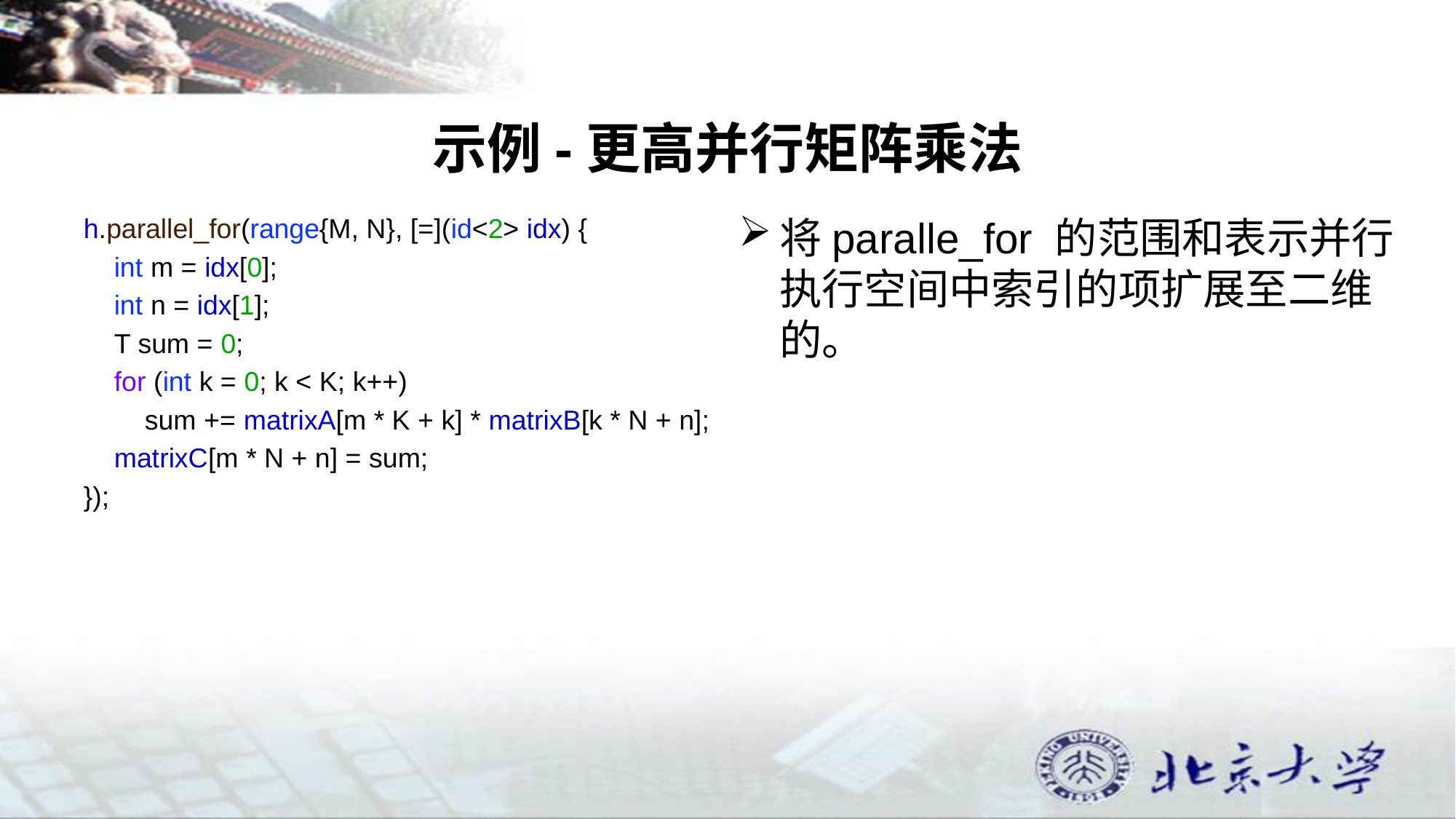

# 示例-更高并行矩阵乘法
h.parallel_for(range{M, N}, [=](id<2> idx) {
    int m = idx[0];
    int n = idx[1];
    T sum = 0;
    for (int k = 0; k < K; k++)
        sum += matrixA[m * K + k] * matrixB[k * N + n];
    matrixC[m * N + n] = sum;
});
将paralle_for 的范围和表示并行执行空间中索引的项扩展至二维的。